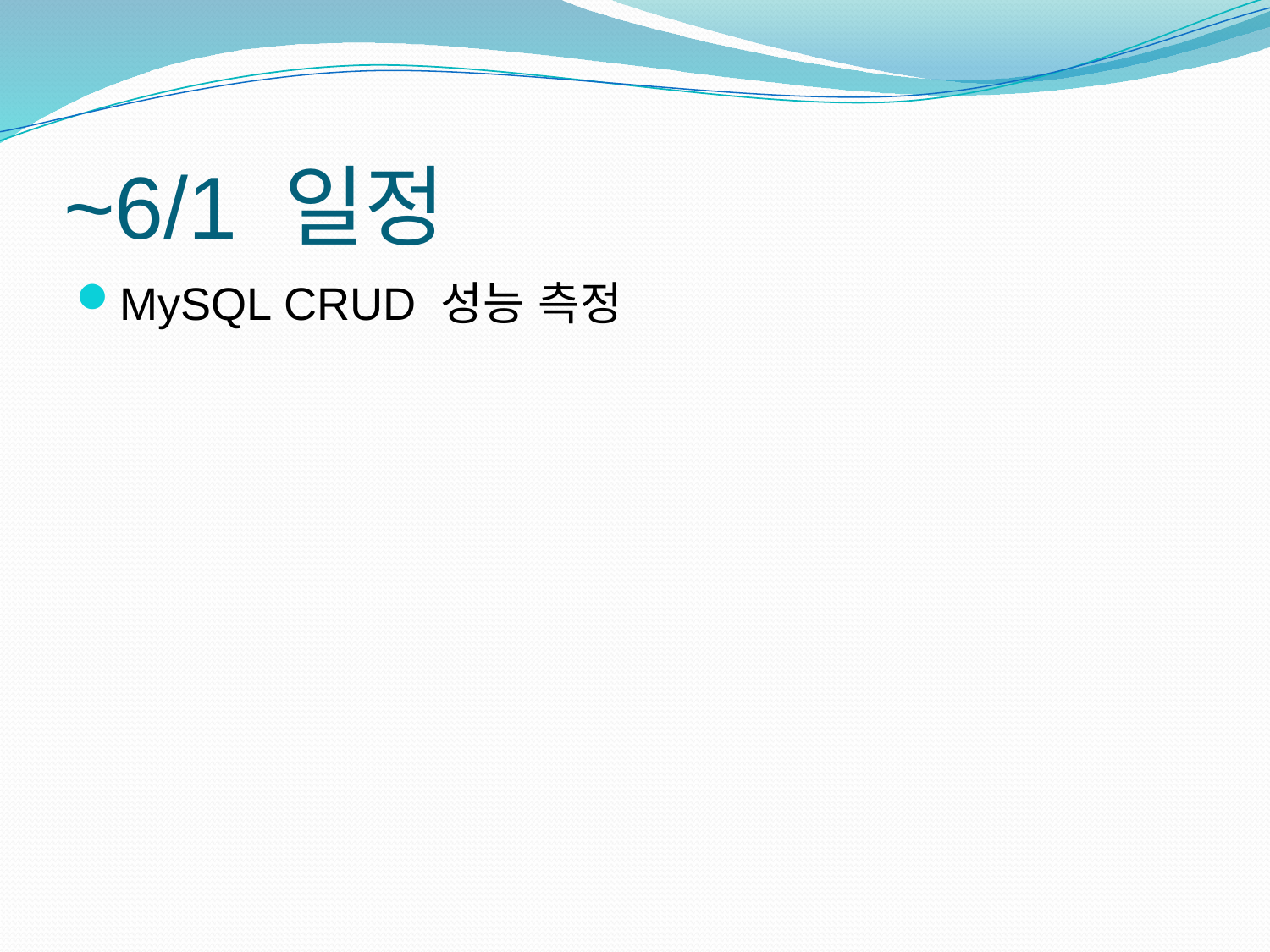

# ~6/1 일정
MySQL CRUD 성능 측정